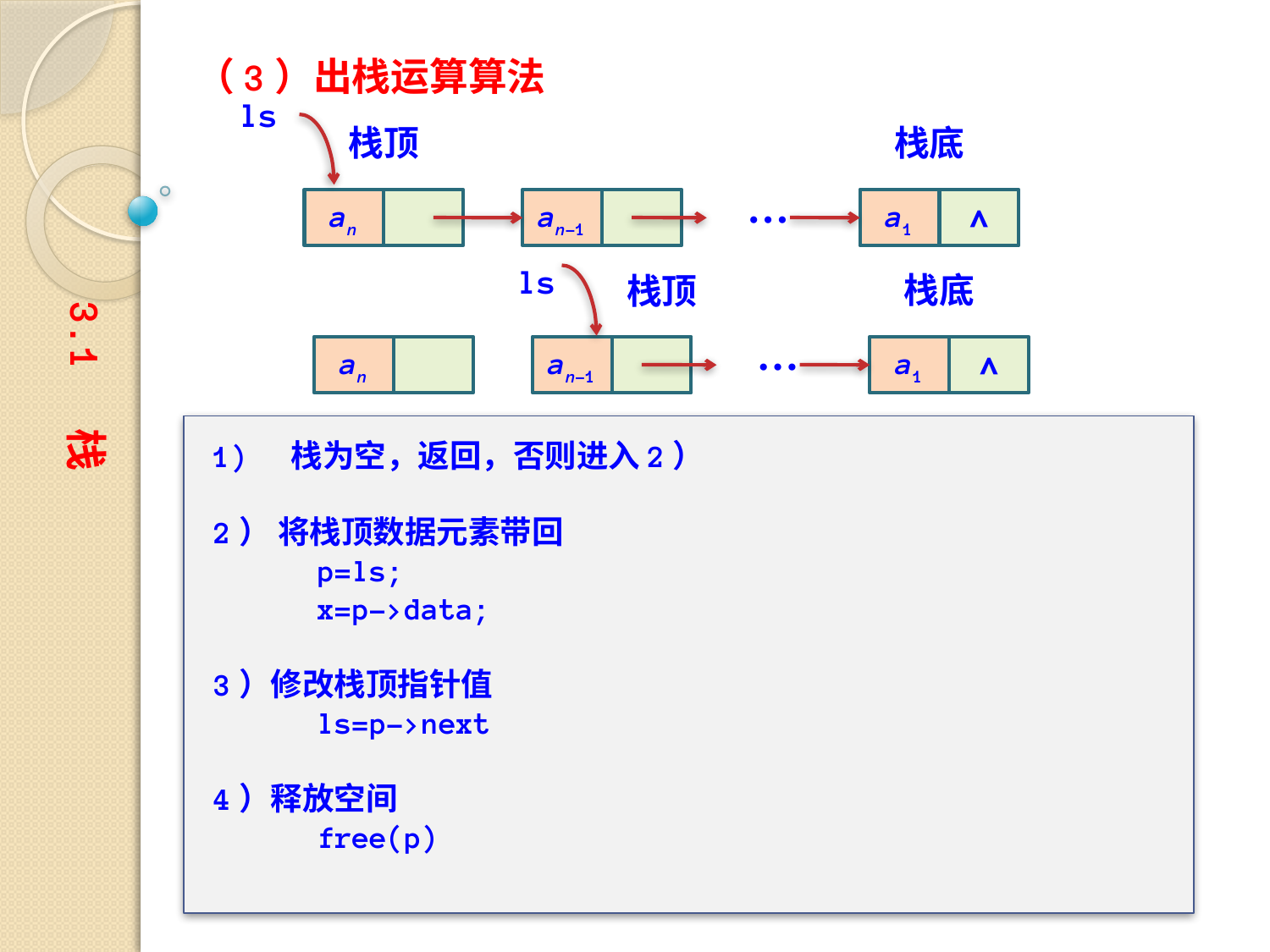

（3）出栈运算算法

ls

栈顶
栈底
…
an

an-1

a1
∧
ls
栈底
栈顶

…
an

an-1

a1
∧
3.1  栈
1)  栈为空，返回，否则进入2）

2） 将栈顶数据元素带回
      p=ls;
      x=p->data;

3）修改栈顶指针值
      ls=p->next

4）释放空间
      free(p)